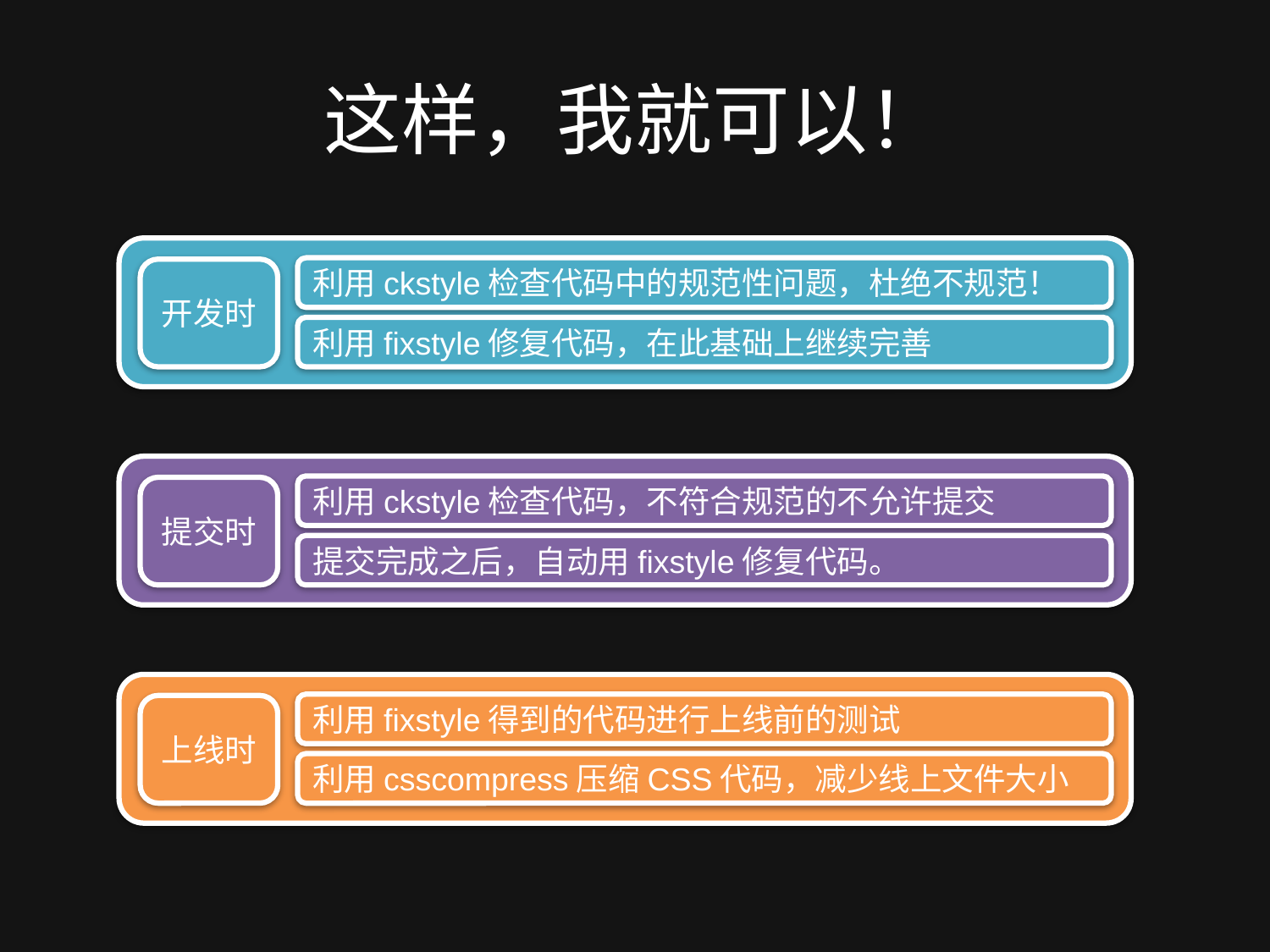

# 这样，我就可以！

开发
利用ckstyle检查代码中的规范性问题，杜绝不规范！
开发时
利用fixstyle修复代码，在此基础上继续完善
提交
利用ckstyle检查代码，不符合规范的不允许提交
提交时
提交完成之后，自动用fixstyle修复代码。
上线
利用fixstyle得到的代码进行上线前的测试
上线时
利用csscompress压缩CSS代码，减少线上文件大小